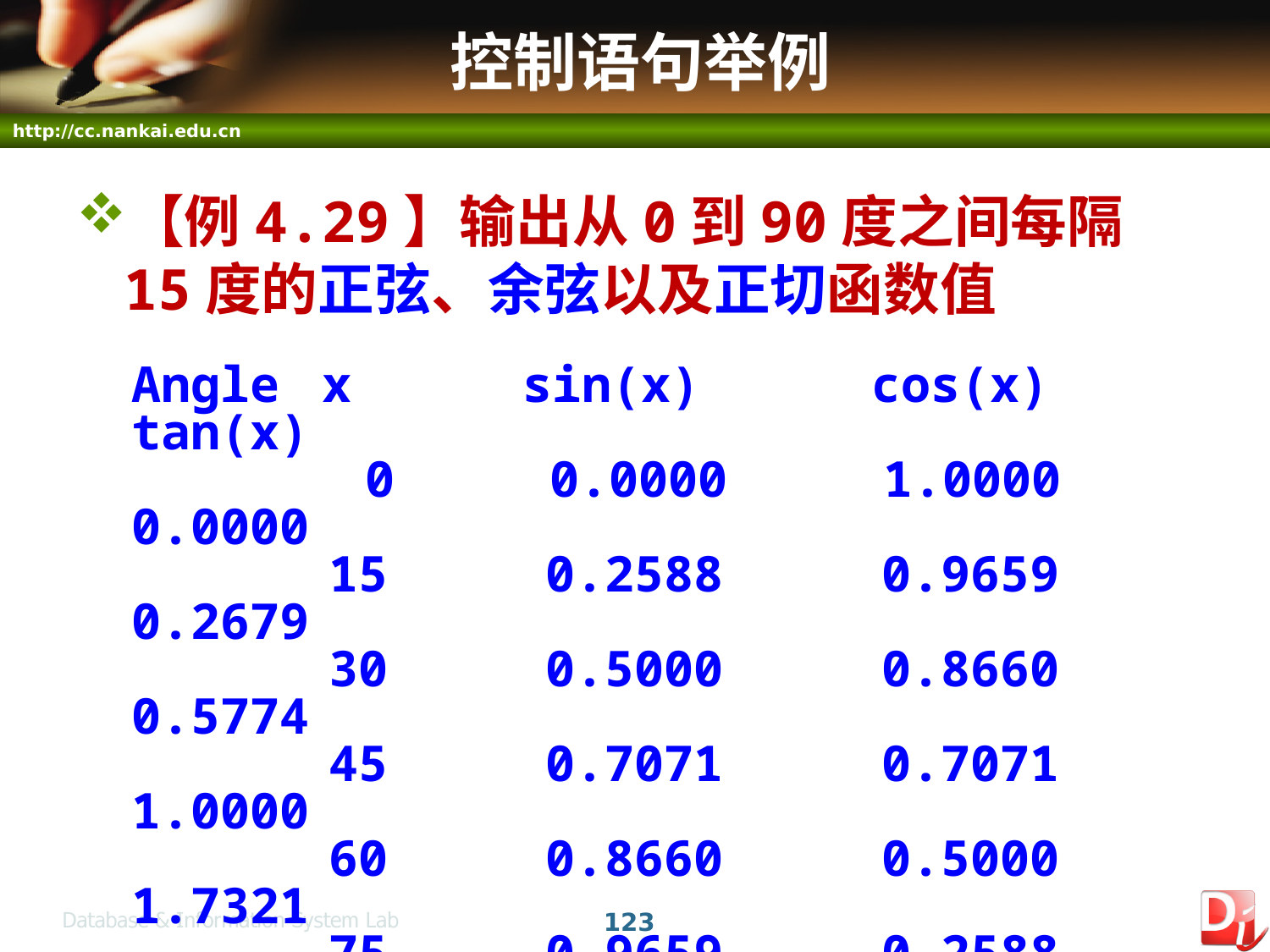

# 控制语句举例
【例4.29】输出从0到90度之间每隔15度的正弦、余弦以及正切函数值
Angle x    sin(x)    cos(x)    tan(x)
      0    0.0000    1.0000    0.0000
     15    0.2588    0.9659    0.2679
     30    0.5000    0.8660    0.5774
     45    0.7071    0.7071    1.0000
     60    0.8660    0.5000    1.7321
     75    0.9659    0.2588    3.7321
     90    1.0000   -0.0000         -
123
Database & Information System Lab